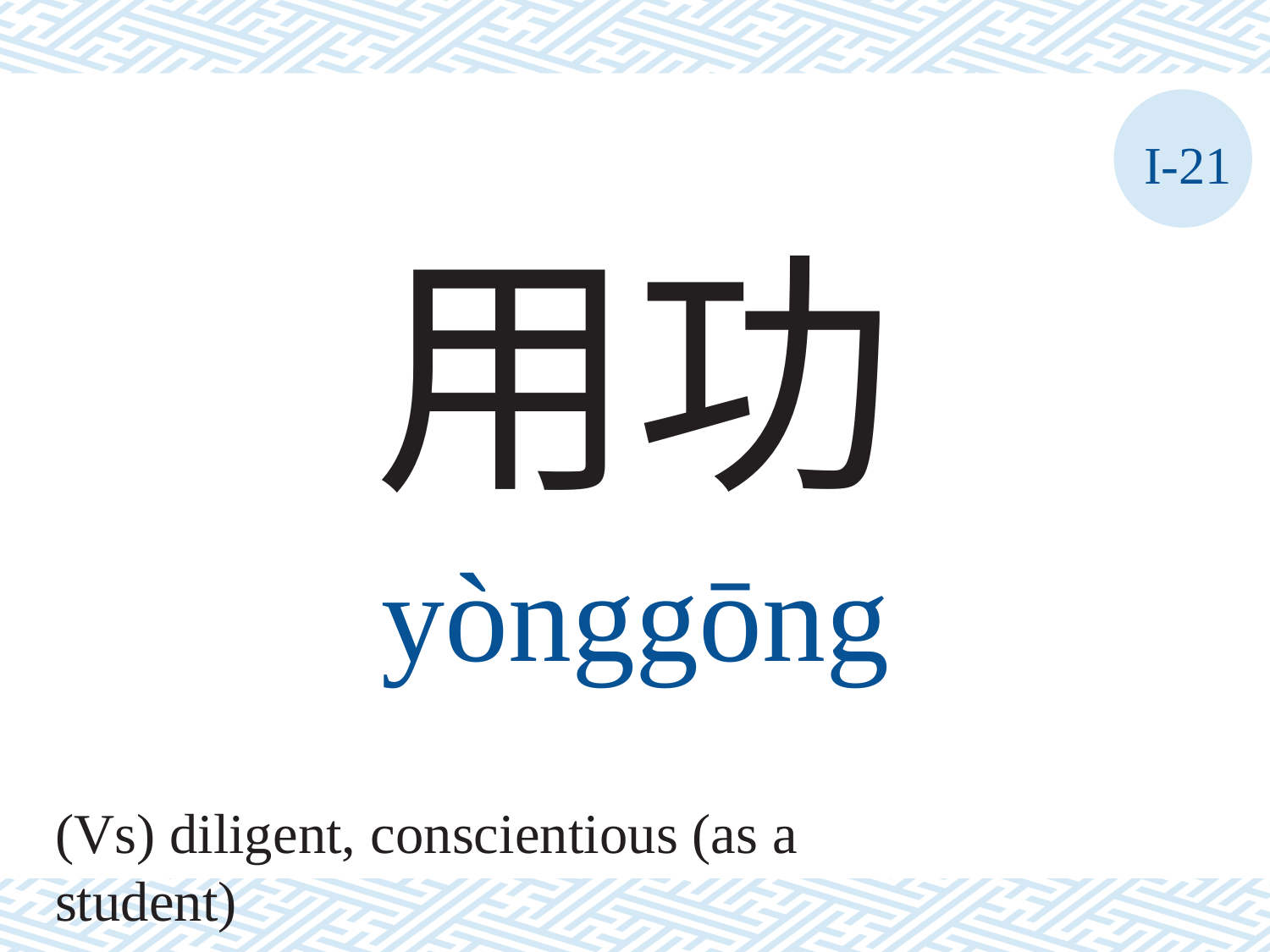

I-21
用功
yònggōng
(Vs) diligent, conscientious (as a student)